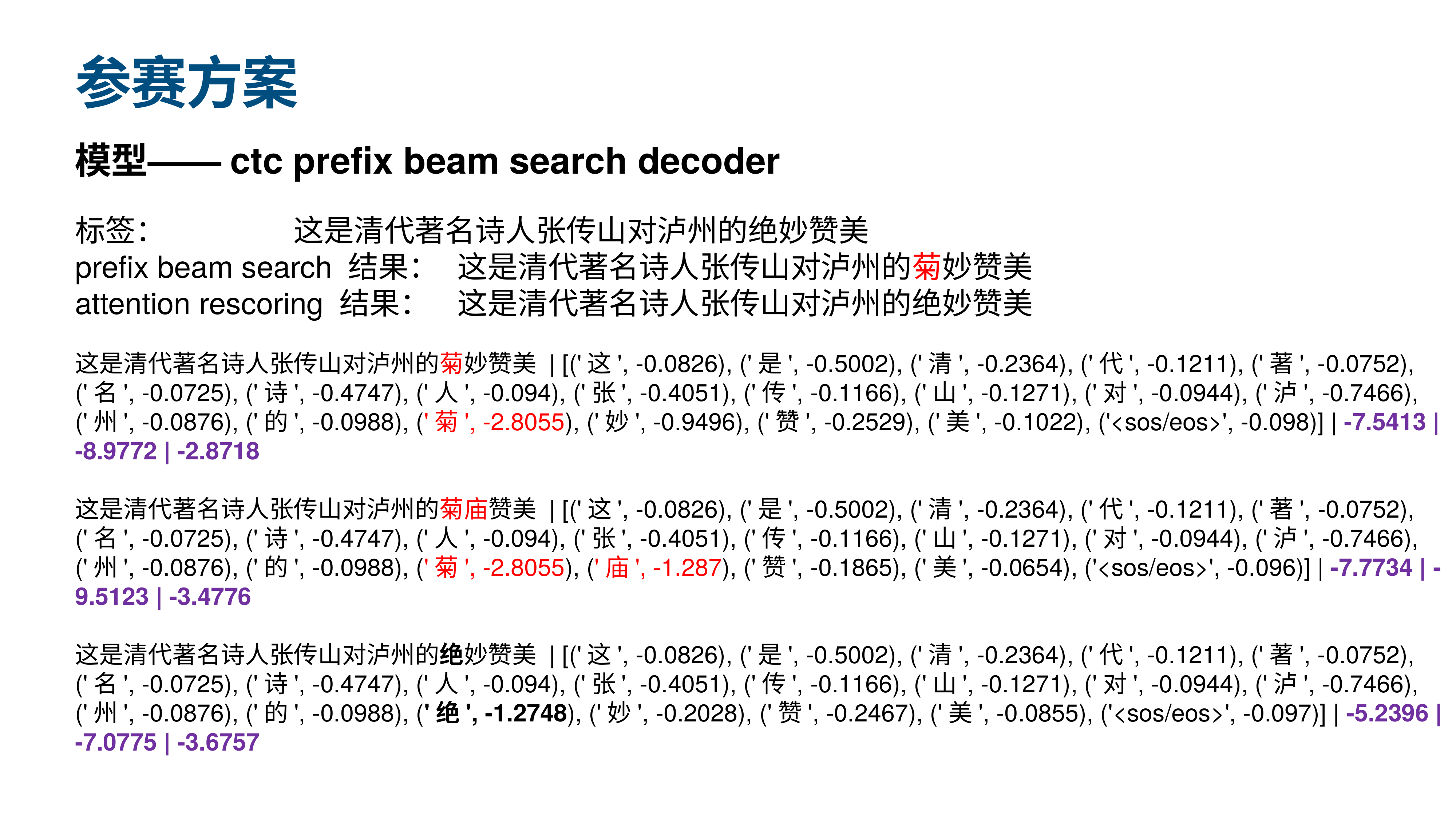

# 参赛方案
模型——ctc prefix beam search decoder
标签：			这是清代著名诗人张传山对泸州的绝妙赞美
prefix beam search 结果：	这是清代著名诗人张传山对泸州的菊妙赞美
attention rescoring 结果：	这是清代著名诗人张传山对泸州的绝妙赞美
这是清代著名诗人张传山对泸州的菊妙赞美 | [('这', -0.0826), ('是', -0.5002), ('清', -0.2364), ('代', -0.1211), ('著', -0.0752), ('名', -0.0725), ('诗', -0.4747), ('人', -0.094), ('张', -0.4051), ('传', -0.1166), ('山', -0.1271), ('对', -0.0944), ('泸', -0.7466), ('州', -0.0876), ('的', -0.0988), ('菊', -2.8055), ('妙', -0.9496), ('赞', -0.2529), ('美', -0.1022), ('<sos/eos>', -0.098)] | -7.5413 | -8.9772 | -2.8718

这是清代著名诗人张传山对泸州的菊庙赞美 | [('这', -0.0826), ('是', -0.5002), ('清', -0.2364), ('代', -0.1211), ('著', -0.0752), ('名', -0.0725), ('诗', -0.4747), ('人', -0.094), ('张', -0.4051), ('传', -0.1166), ('山', -0.1271), ('对', -0.0944), ('泸', -0.7466), ('州', -0.0876), ('的', -0.0988), ('菊', -2.8055), ('庙', -1.287), ('赞', -0.1865), ('美', -0.0654), ('<sos/eos>', -0.096)] | -7.7734 | -9.5123 | -3.4776

这是清代著名诗人张传山对泸州的绝妙赞美 | [('这', -0.0826), ('是', -0.5002), ('清', -0.2364), ('代', -0.1211), ('著', -0.0752), ('名', -0.0725), ('诗', -0.4747), ('人', -0.094), ('张', -0.4051), ('传', -0.1166), ('山', -0.1271), ('对', -0.0944), ('泸', -0.7466), ('州', -0.0876), ('的', -0.0988), ('绝', -1.2748), ('妙', -0.2028), ('赞', -0.2467), ('美', -0.0855), ('<sos/eos>', -0.097)] | -5.2396 | -7.0775 | -3.6757